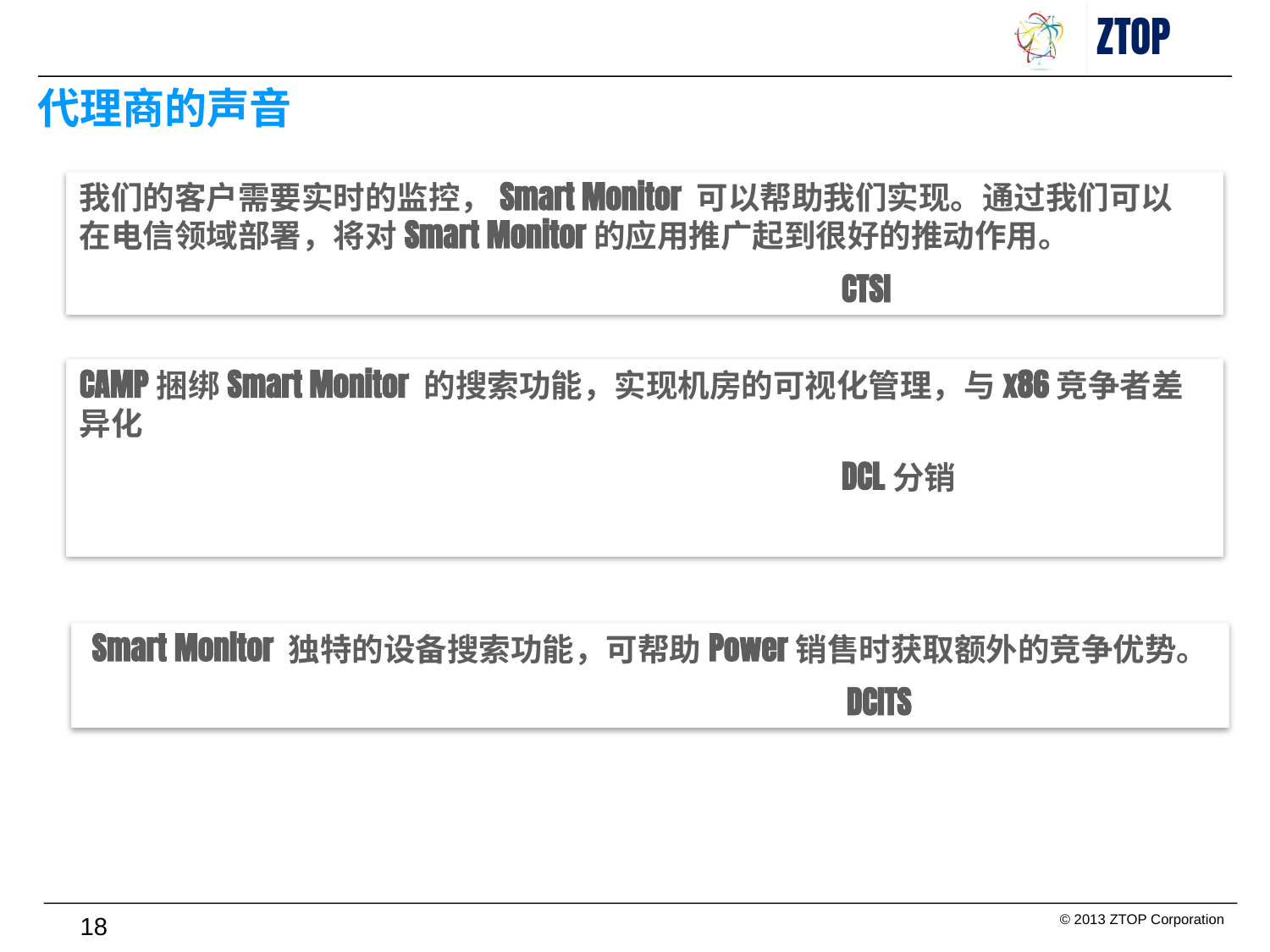

代理商的声音
我们的客户需要实时的监控，Smart Monitor 可以帮助我们实现。通过我们可以 在电信领域部署，将对Smart Monitor的应用推广起到很好的推动作用。
						CTSI
CAMP捆绑Smart Monitor 的搜索功能，实现机房的可视化管理，与x86竞争者差异化
						DCL分销

 Smart Monitor 独特的设备搜索功能，可帮助Power销售时获取额外的竞争优势。
						DCITS
18